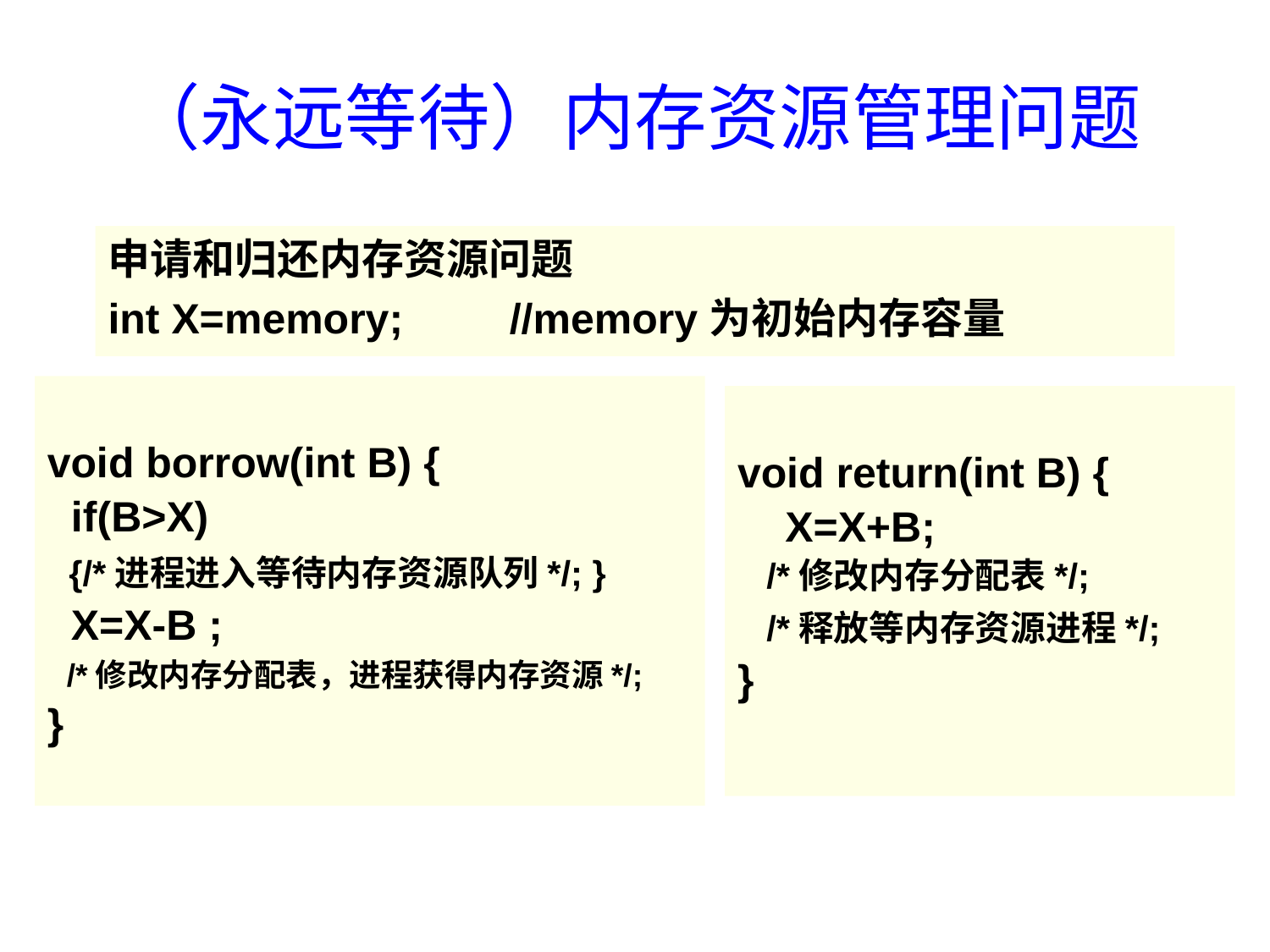

# （永远等待）内存资源管理问题
申请和归还内存资源问题
int X=memory;         //memory为初始内存容量

void borrow(int B) {
  if(B>X)
  {/*进程进入等待内存资源队列*/; }
  X=X-B ;
  /*修改内存分配表，进程获得内存资源*/;
}

void return(int B) {
	X=X+B;
   /*修改内存分配表*/;
   /*释放等内存资源进程*/;
}